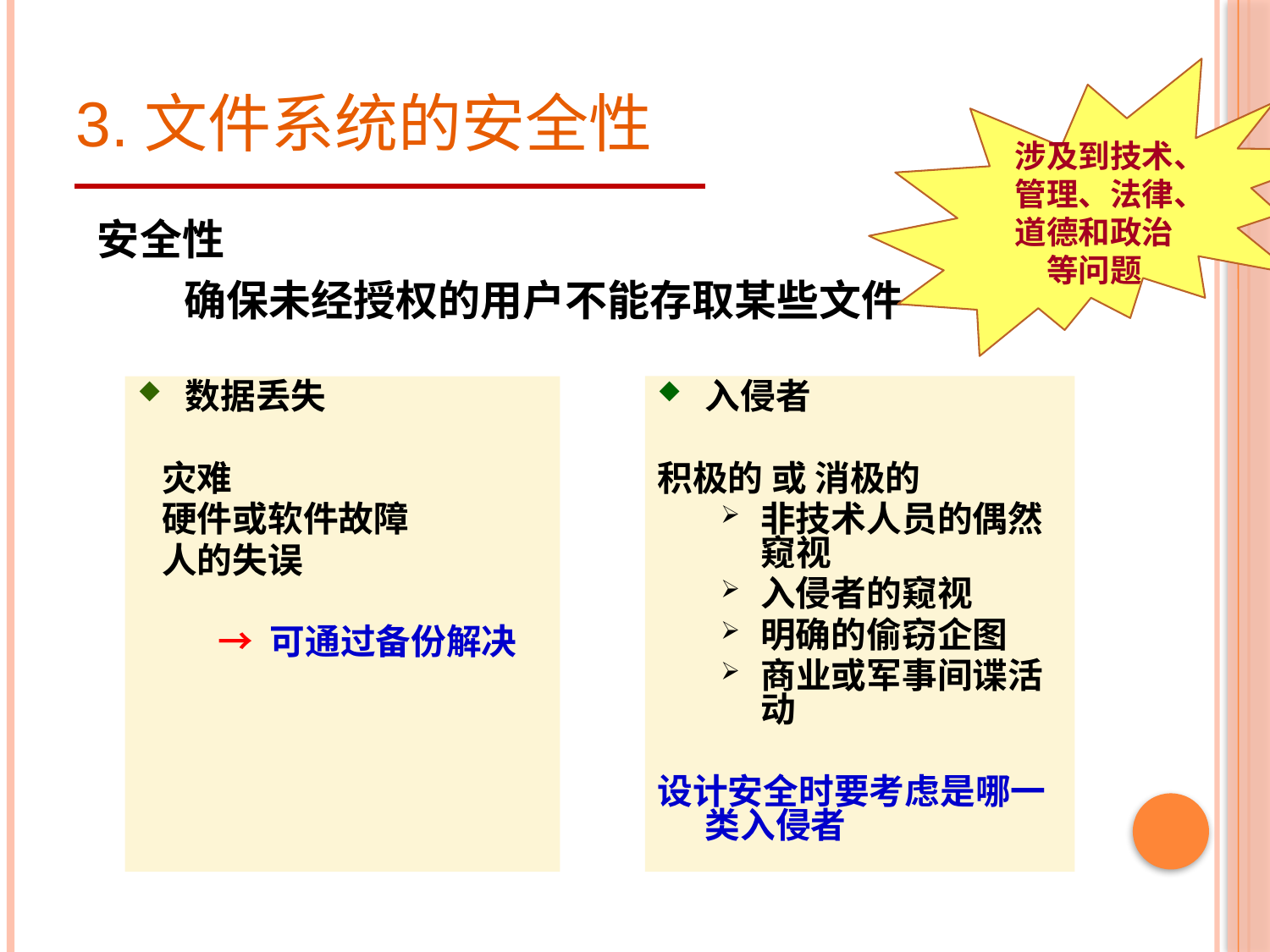

# 3.文件系统的安全性
涉及到技术、管理、法律、道德和政治等问题
安全性
        确保未经授权的用户不能存取某些文件

入侵者

积极的 或 消极的
非技术人员的偶然窥视
入侵者的窥视
明确的偷窃企图
商业或军事间谍活动

设计安全时要考虑是哪一类入侵者
数据丢失

  灾难
  硬件或软件故障
  人的失误

          → 可通过备份解决